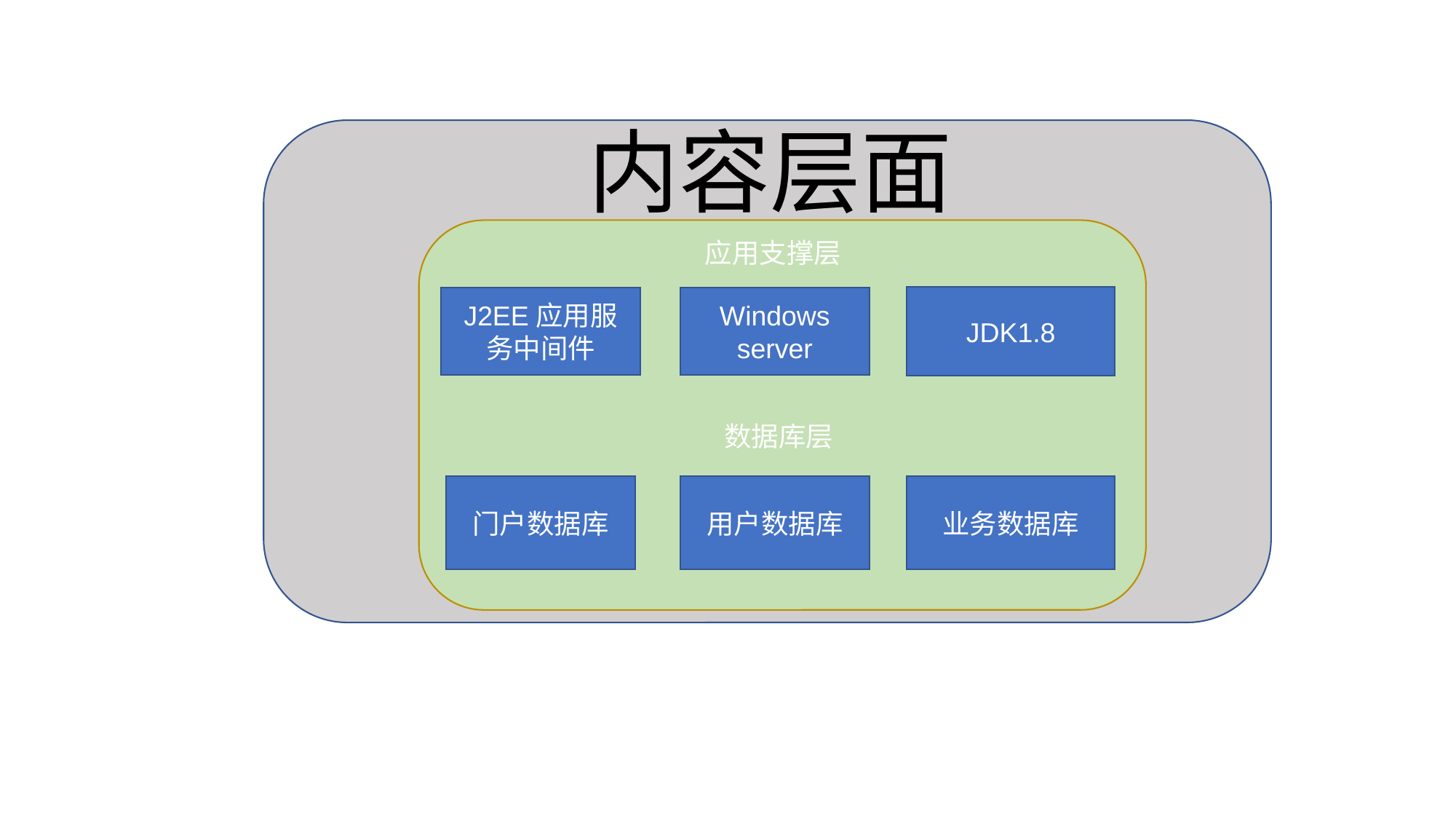

内容层面

应用支撑层
JDK1.8
J2EE应用服务中间件
Windows server
数据库层
用户数据库
业务数据库
门户数据库